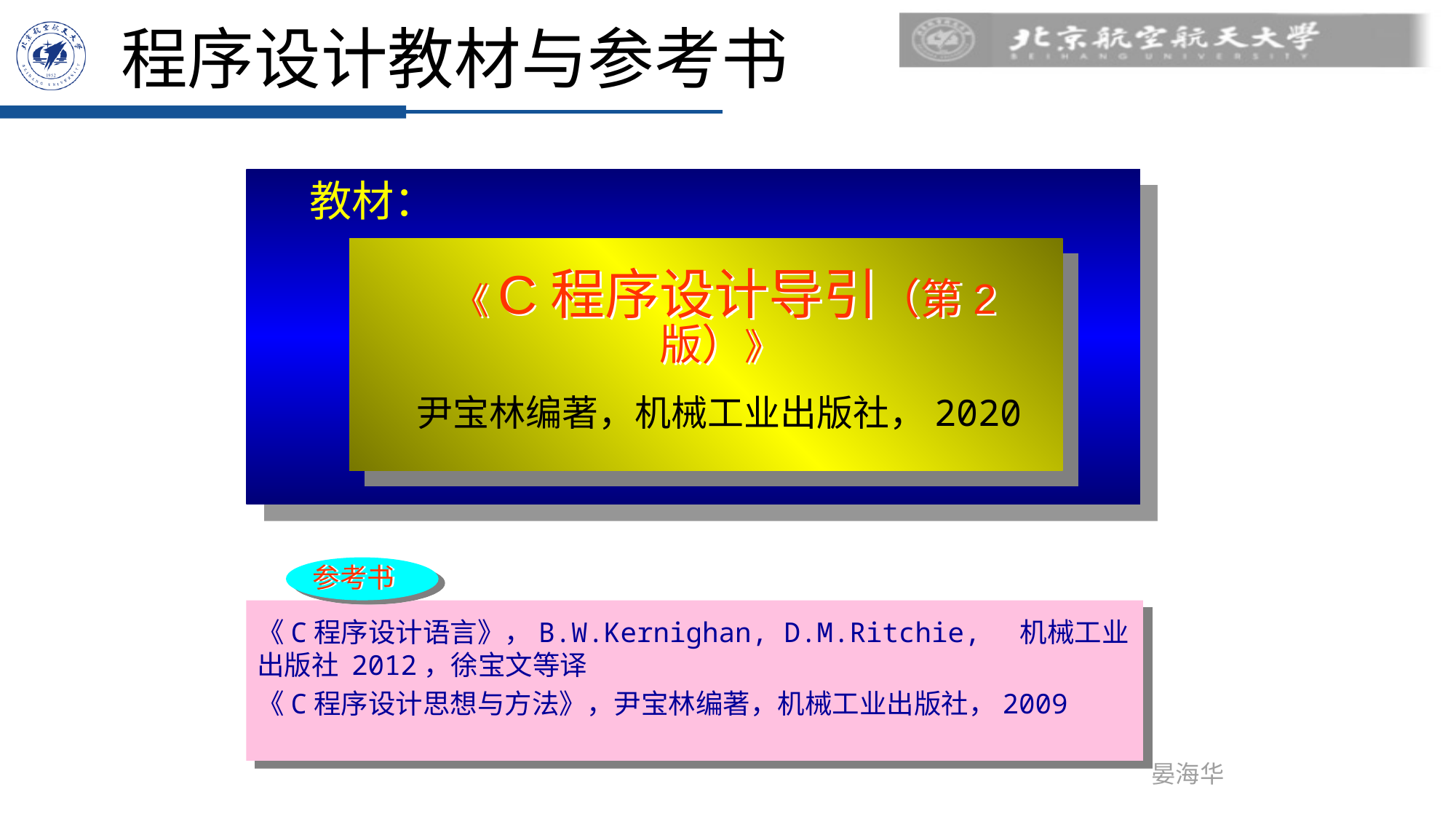

# 程序设计教材与参考书

教材：

 《C程序设计导引（第2版）》
 尹宝林编著，机械工业出版社，2020
参考书

《C程序设计语言》，B.W.Kernighan, D.M.Ritchie,  机械工业出版社 2012，徐宝文等译
《C程序设计思想与方法》，尹宝林编著，机械工业出版社，2009